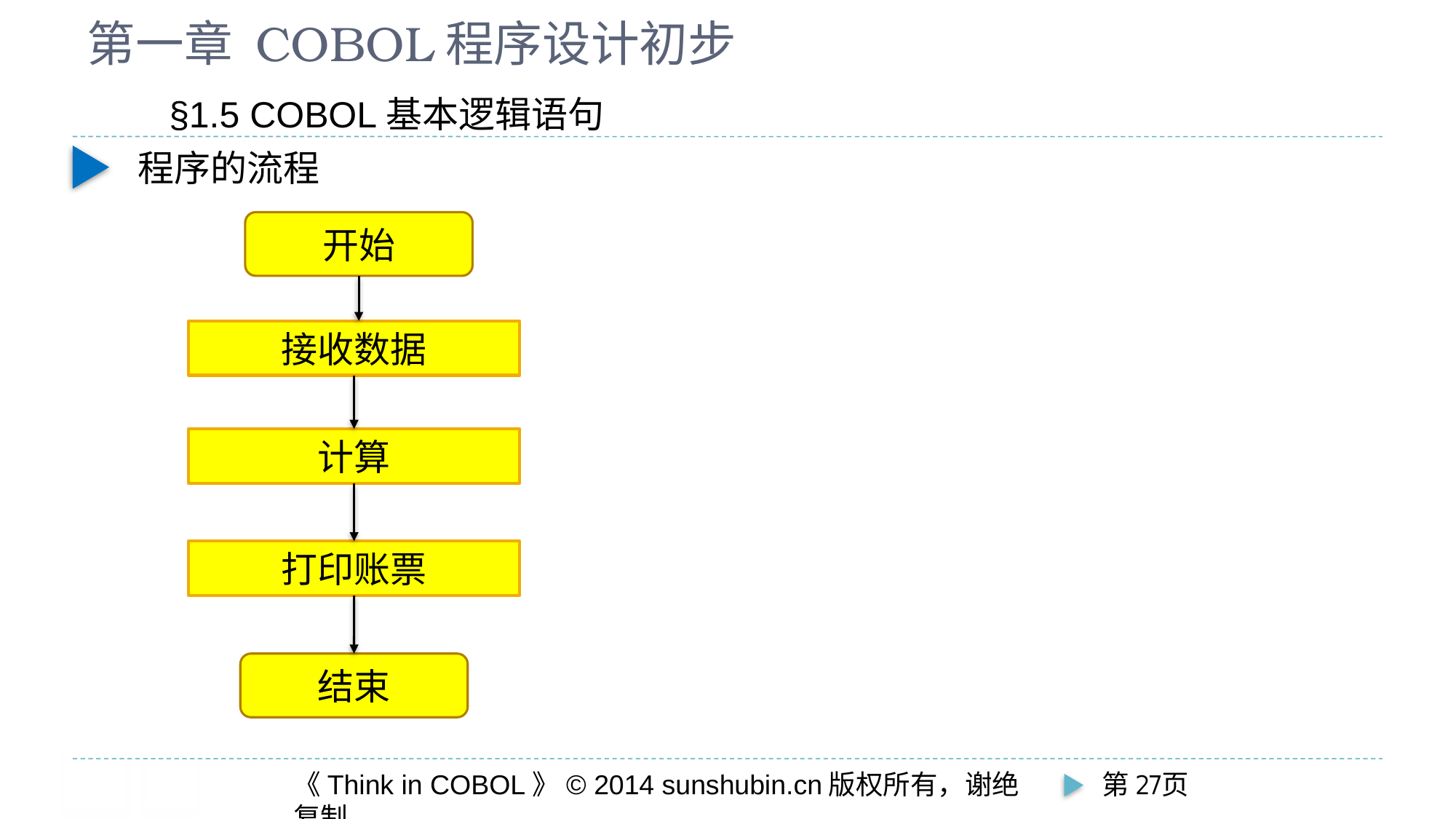

# 第一章 COBOL程序设计初步
§1.5 COBOL基本逻辑语句

程序的流程

开始
接收数据
计算
打印账票
结束